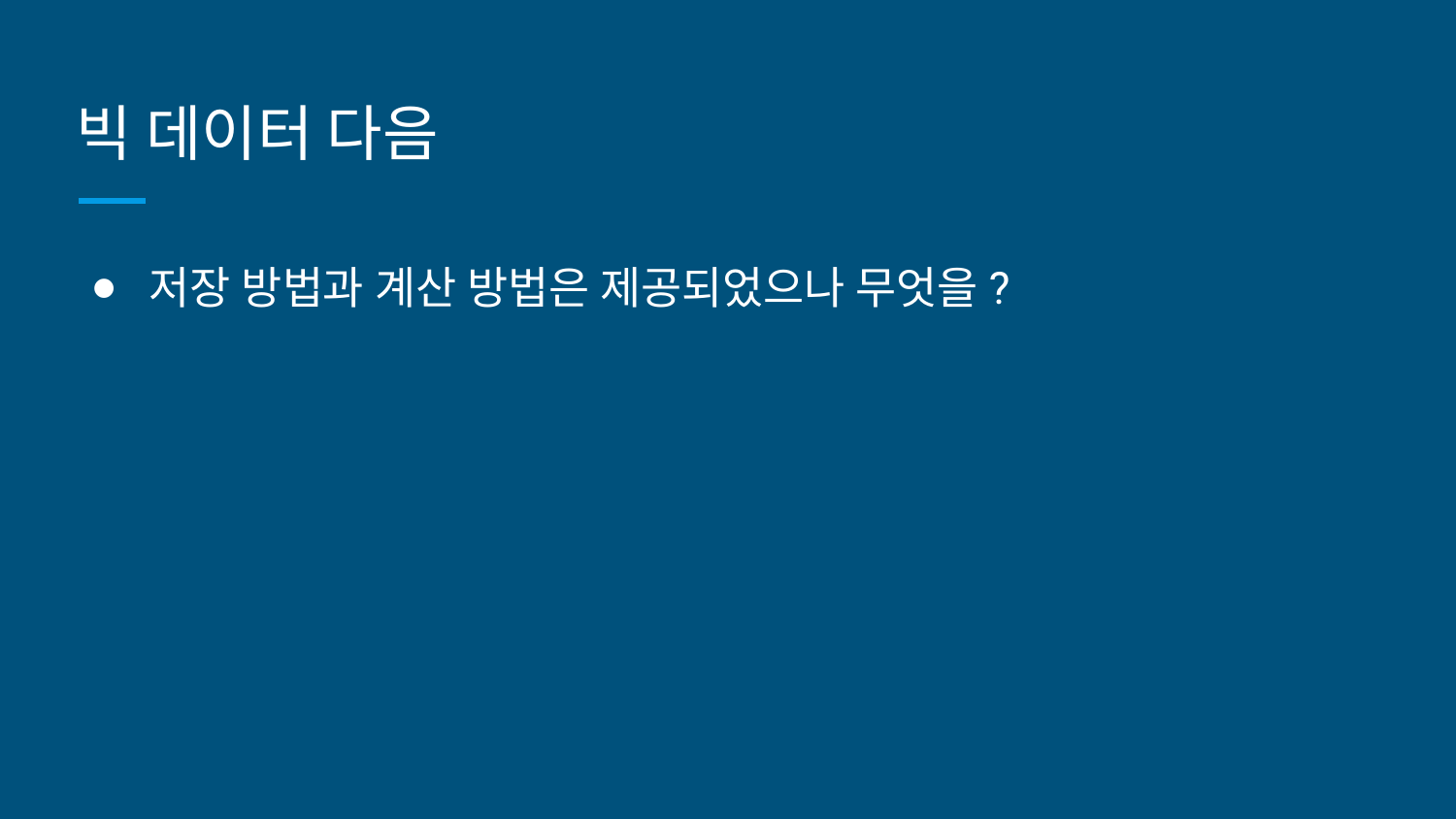

# 빅 데이터 다음
저장 방법과 계산 방법은 제공되었으나 무엇을?